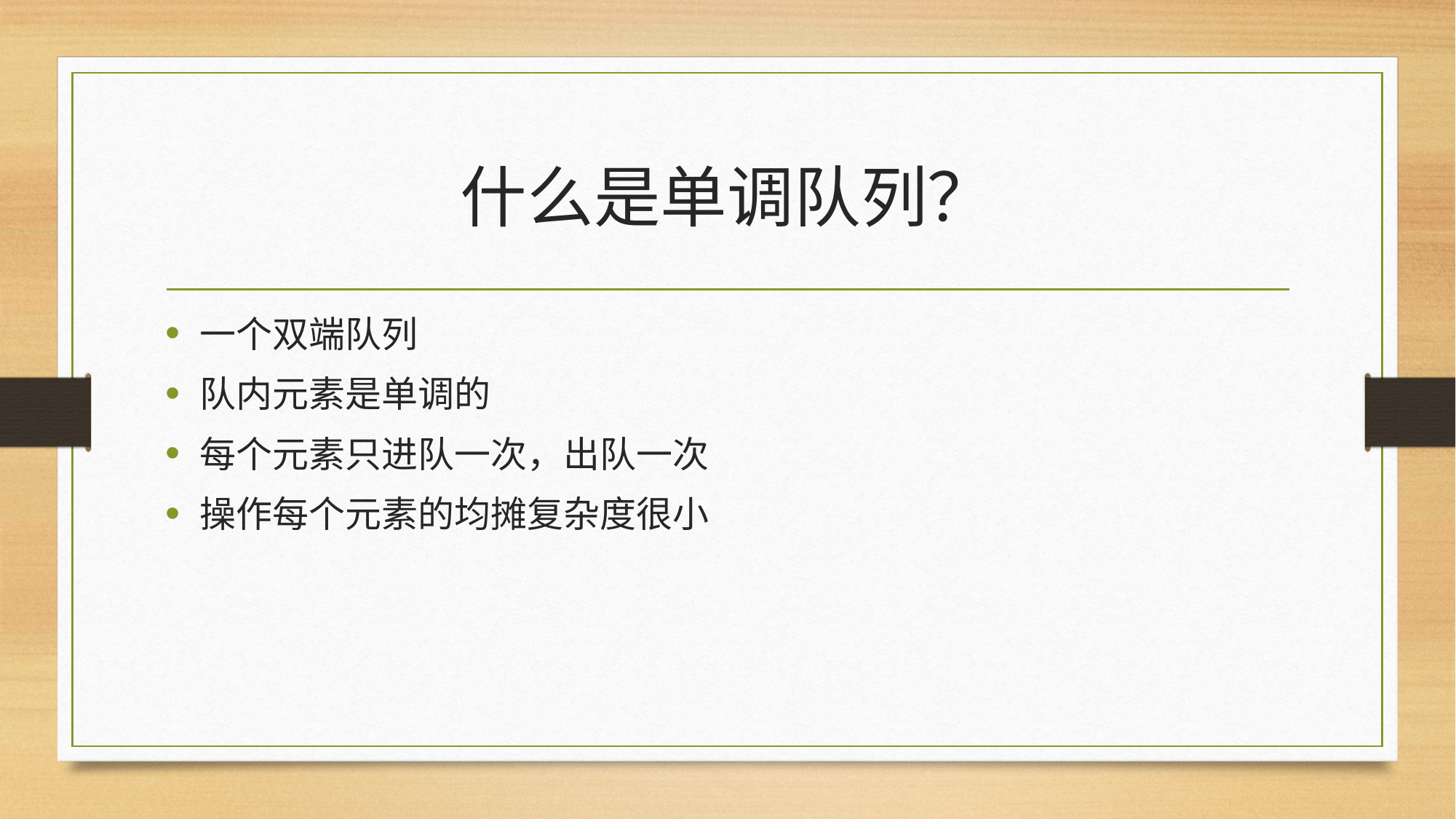

# 什么是单调队列？
一个双端队列
队内元素是单调的
每个元素只进队一次，出队一次
操作每个元素的均摊复杂度很小